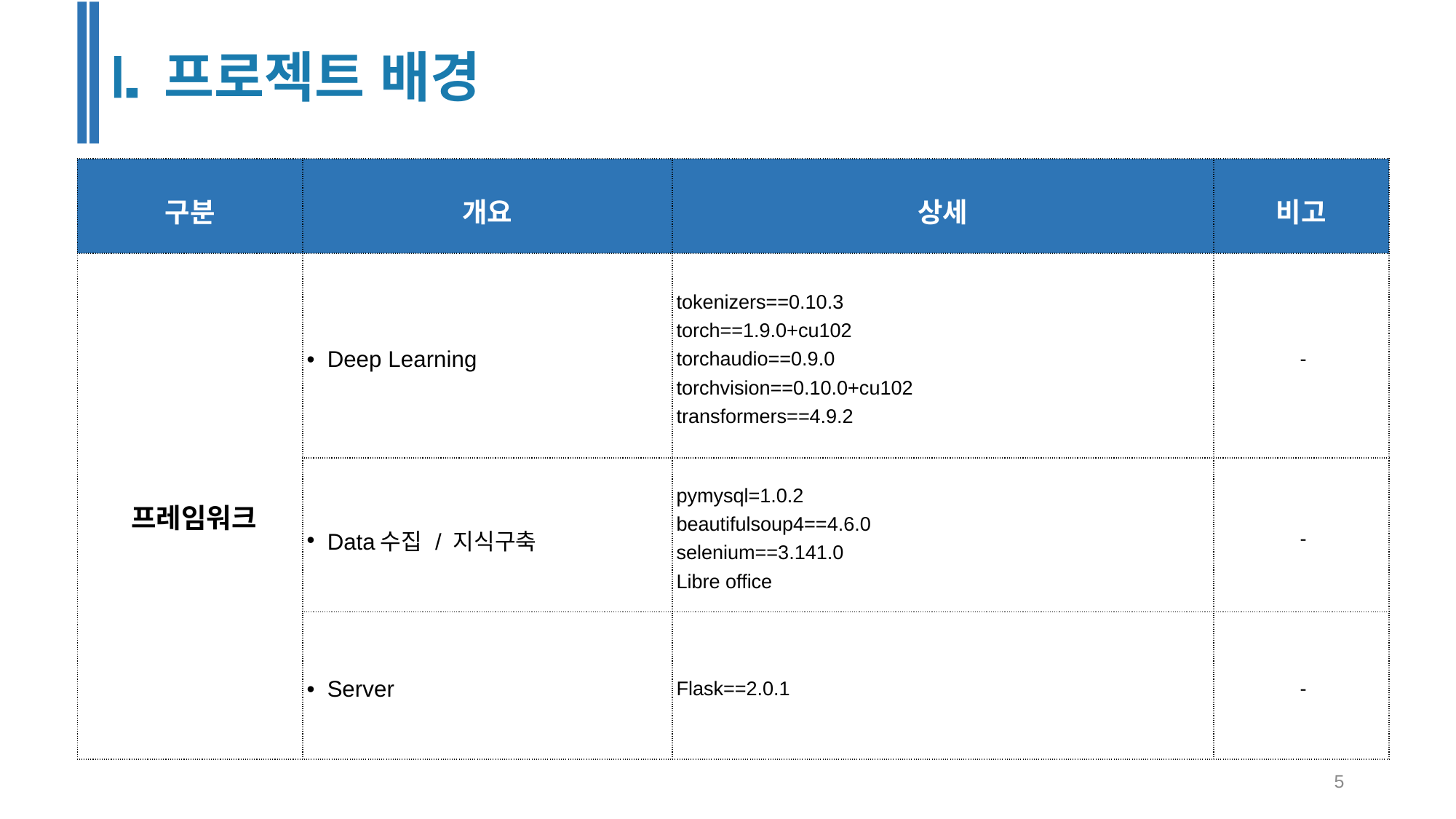

Ⅰ. 프로젝트 배경
| 구분 | 개요 | 상세 | 비고 |
| --- | --- | --- | --- |
| 프레임워크 | Deep Learning | tokenizers==0.10.3 torch==1.9.0+cu102 torchaudio==0.9.0 torchvision==0.10.0+cu102 transformers==4.9.2 | - |
|  | Data수집 / 지식구축 | pymysql=1.0.2 beautifulsoup4==4.6.0 selenium==3.141.0 Libre office | - |
|  | Server | Flask==2.0.1 | - |
5